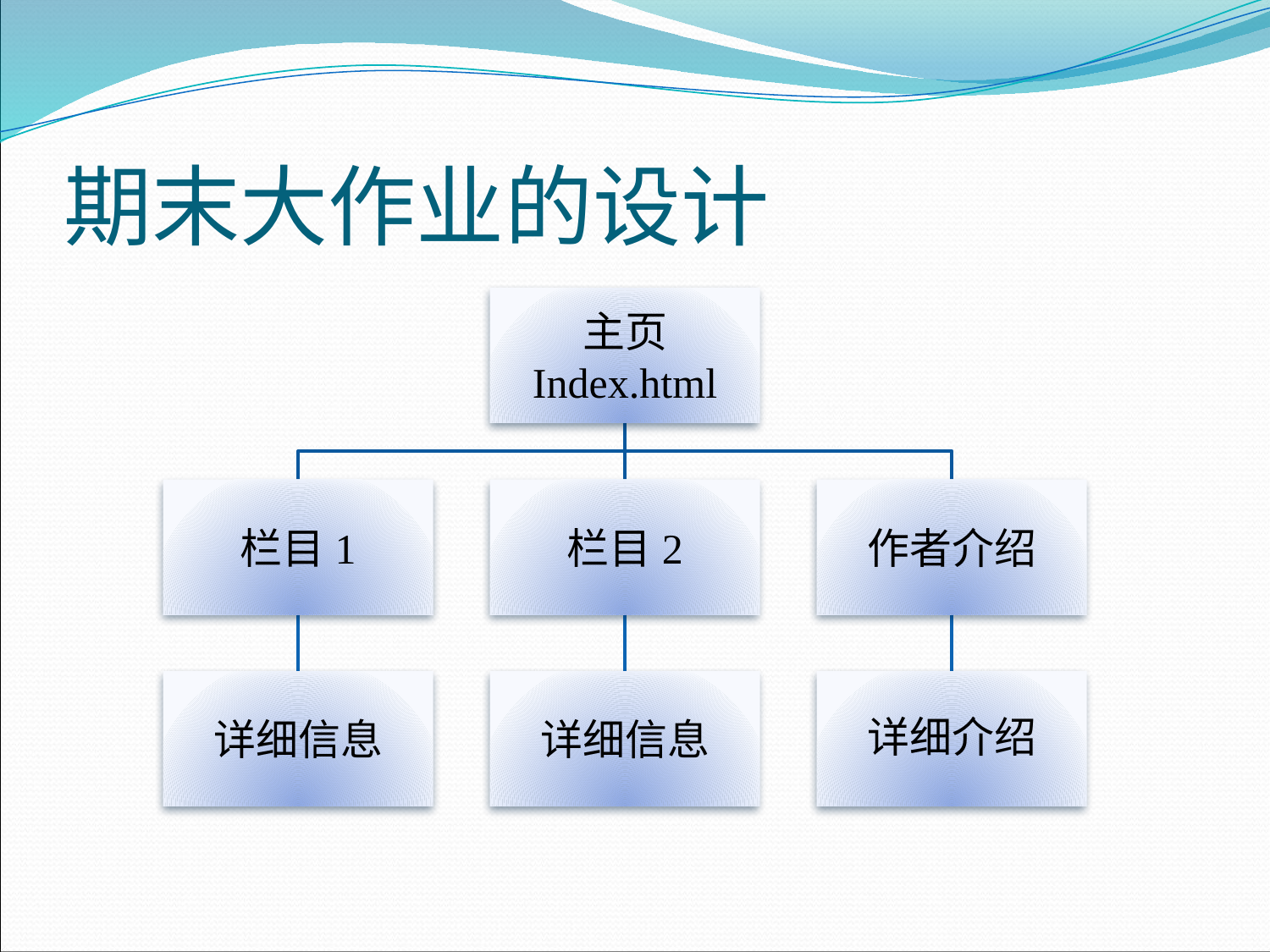

# 期末大作业的设计
主页
Index.html
栏目1
详细信息
栏目2
详细信息
作者介绍
详细介绍